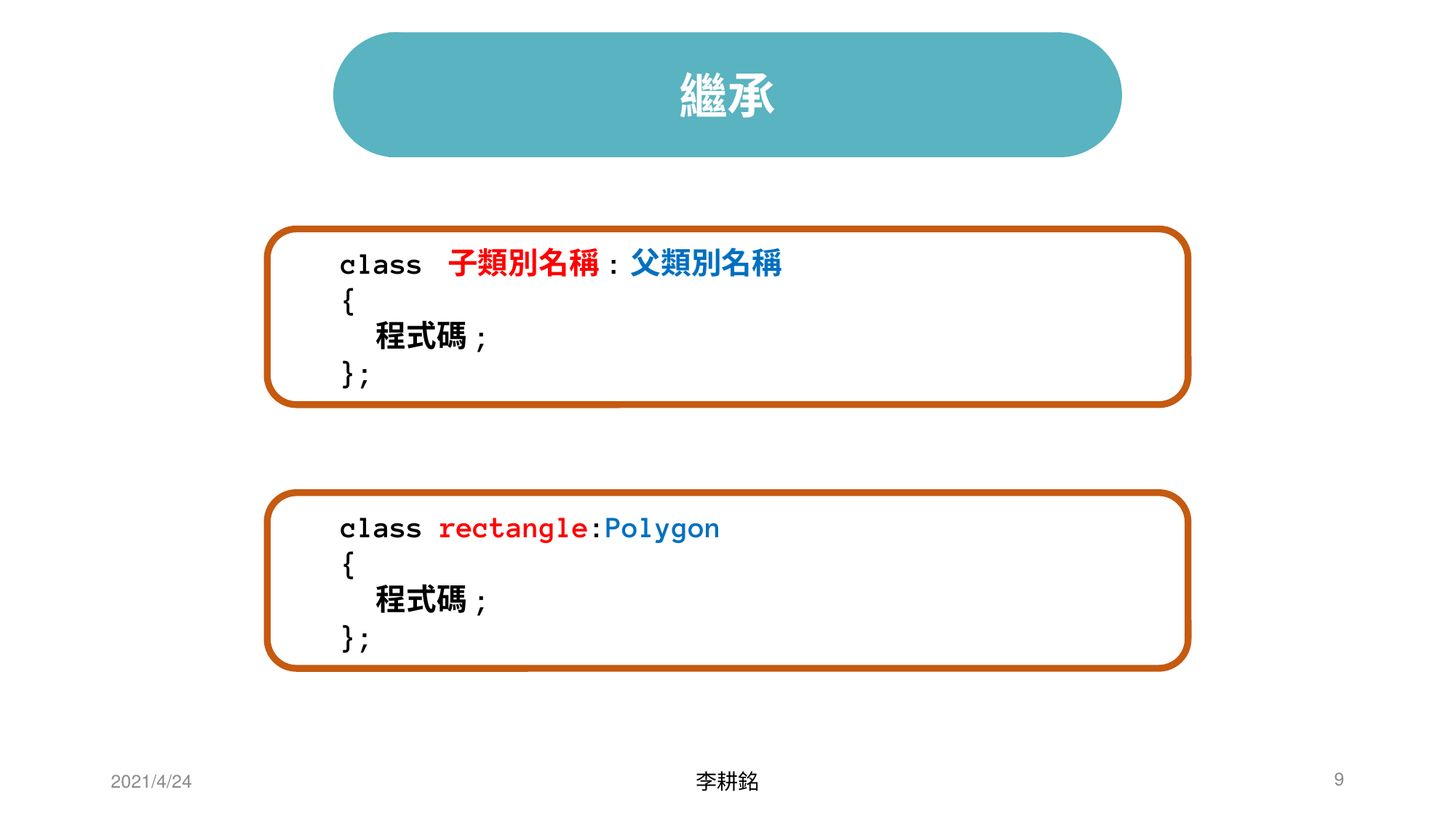

# 繼承
class 子類別名稱:父類別名稱
{
    程式碼;
};
class rectangle:Polygon
{
    程式碼;
};
2021/4/24
李耕銘
9